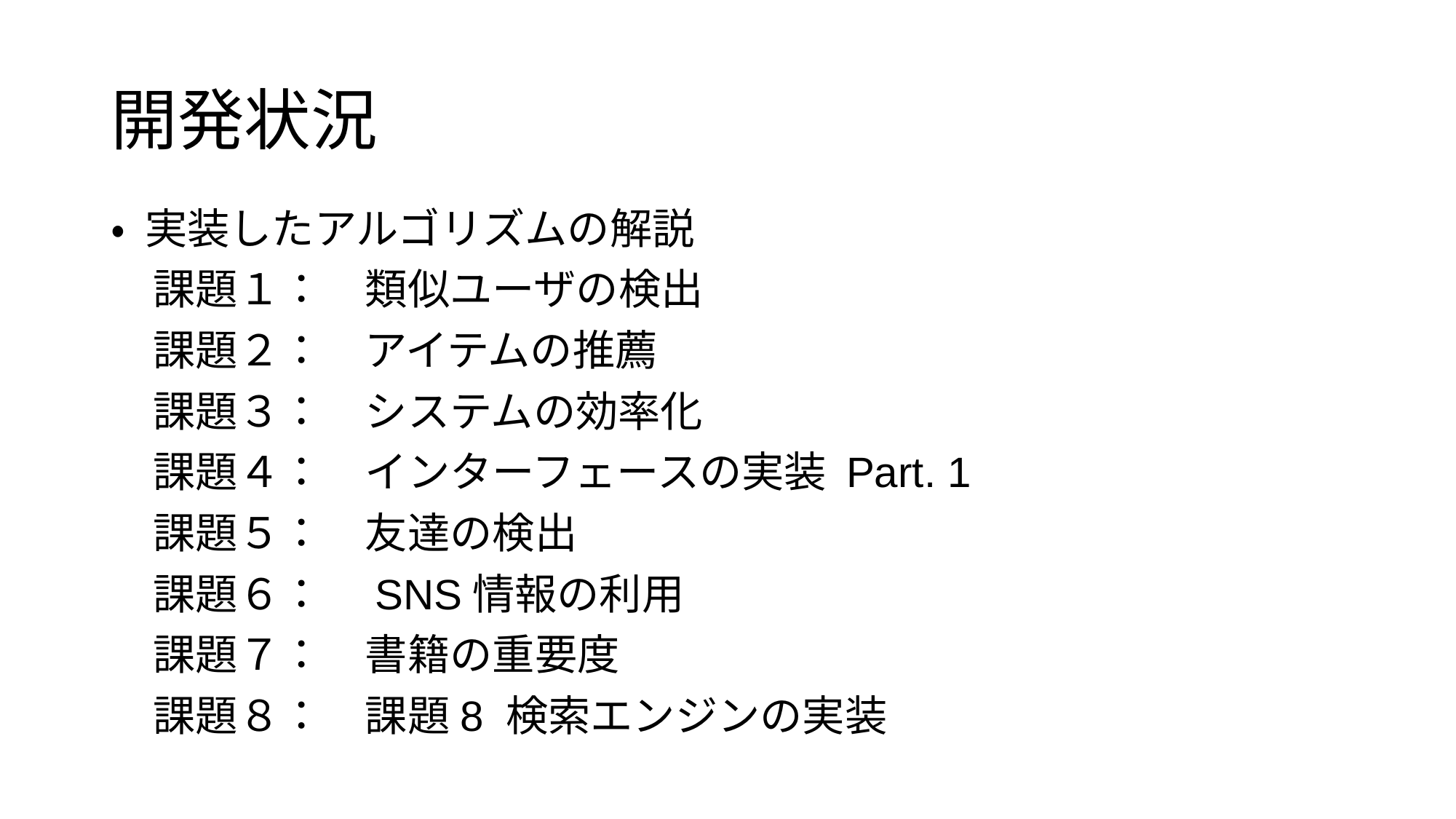

# 開発状況
• 実装したアルゴリズムの解説
　課題１：　類似ユーザの検出
　課題２：　アイテムの推薦
　課題３：　システムの効率化
　課題４：　インターフェースの実装 Part. 1
　課題５：　友達の検出
　課題６：　SNS情報の利用
　課題７：　書籍の重要度
　課題８：　課題8 検索エンジンの実装